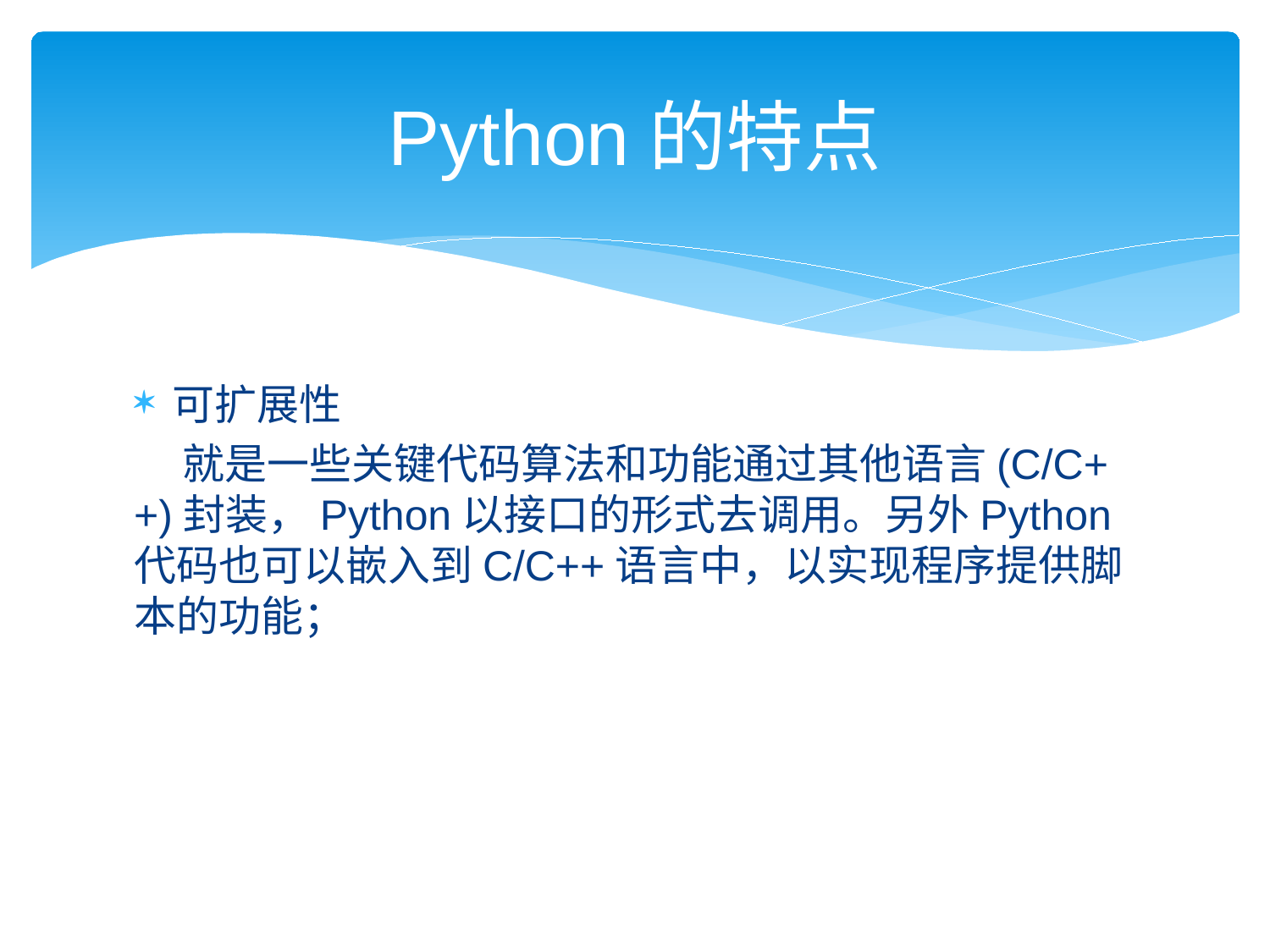

# Python的特点
可扩展性
    就是一些关键代码算法和功能通过其他语言(C/C++)封装，Python以接口的形式去调用。另外Python代码也可以嵌入到C/C++语言中，以实现程序提供脚本的功能；